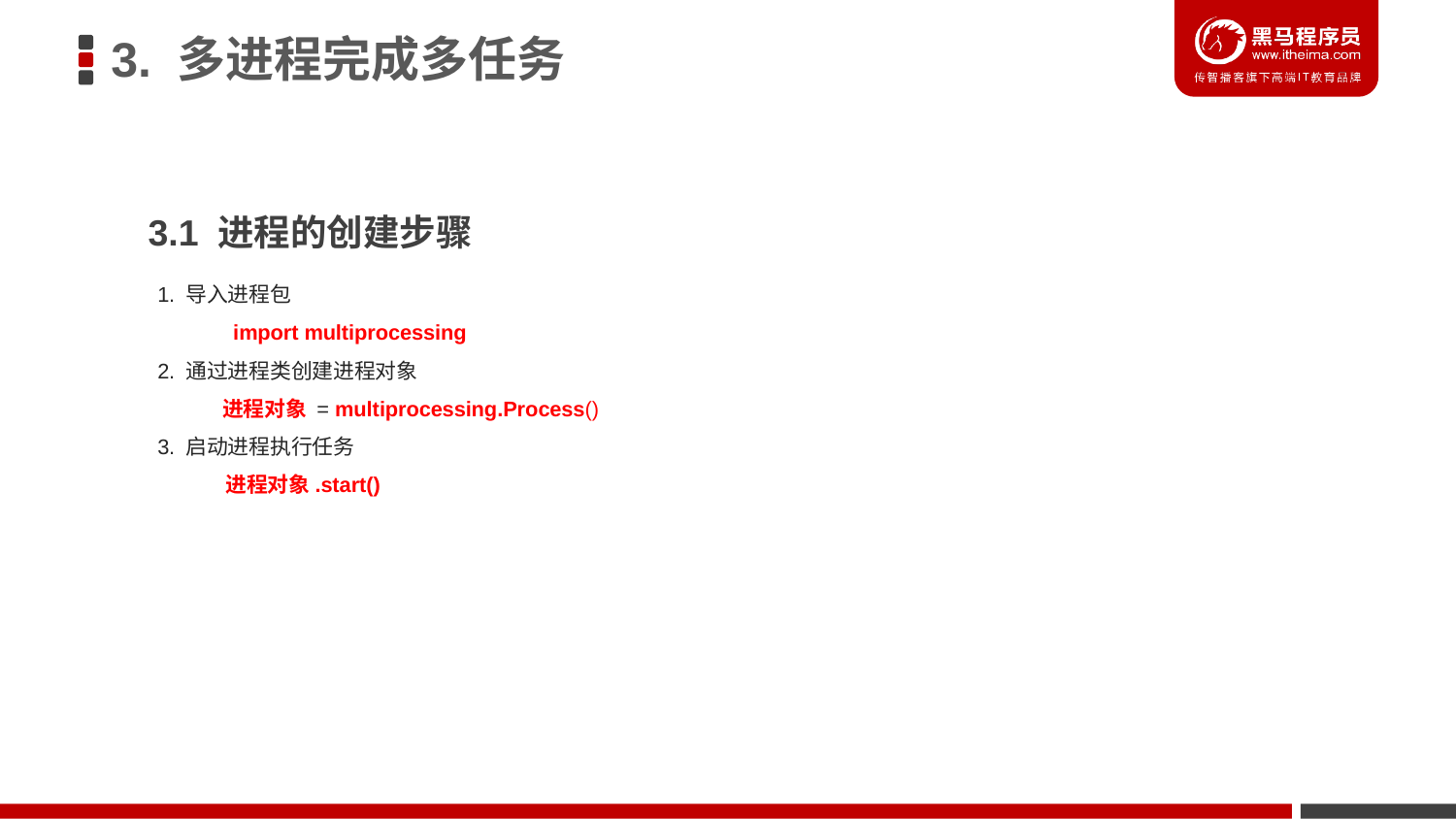

3. 多进程完成多任务
3.1 进程的创建步骤
1. 导入进程包
             import multiprocessing
2. 通过进程类创建进程对象
             进程对象 = multiprocessing.Process()
3. 启动进程执行任务
             进程对象.start()